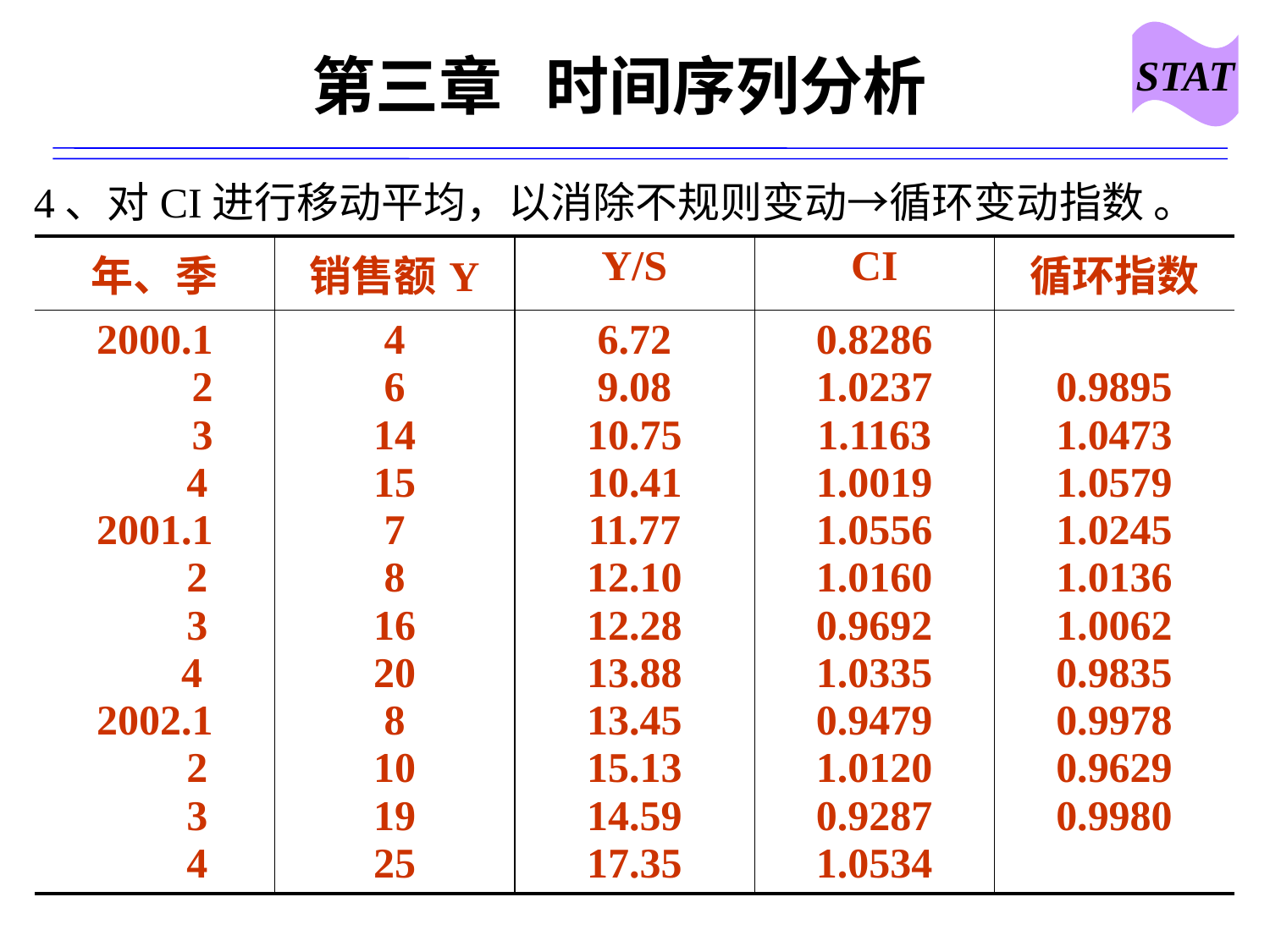

STAT
# 第三章   时间序列分析

4、对CI进行移动平均，以消除不规则变动→循环变动指数 。
| 年、季 | 销售额Y | Y/S | CI | 循环指数 |
| --- | --- | --- | --- | --- |
| 2000.1 2 3 4 2001.1 2 3 4 2002.1 2 3 4 | 4 6 14 15 7 8 16 20 8 10 19 25 | 6.72 9.08 10.75 10.41 11.77 12.10 12.28 13.88 13.45 15.13 14.59 17.35 | 0.8286 1.0237 1.1163 1.0019 1.0556 1.0160 0.9692 1.0335 0.9479 1.0120 0.9287 1.0534 | 0.9895 1.0473 1.0579 1.0245 1.0136 1.0062 0.9835 0.9978 0.9629 0.9980 |